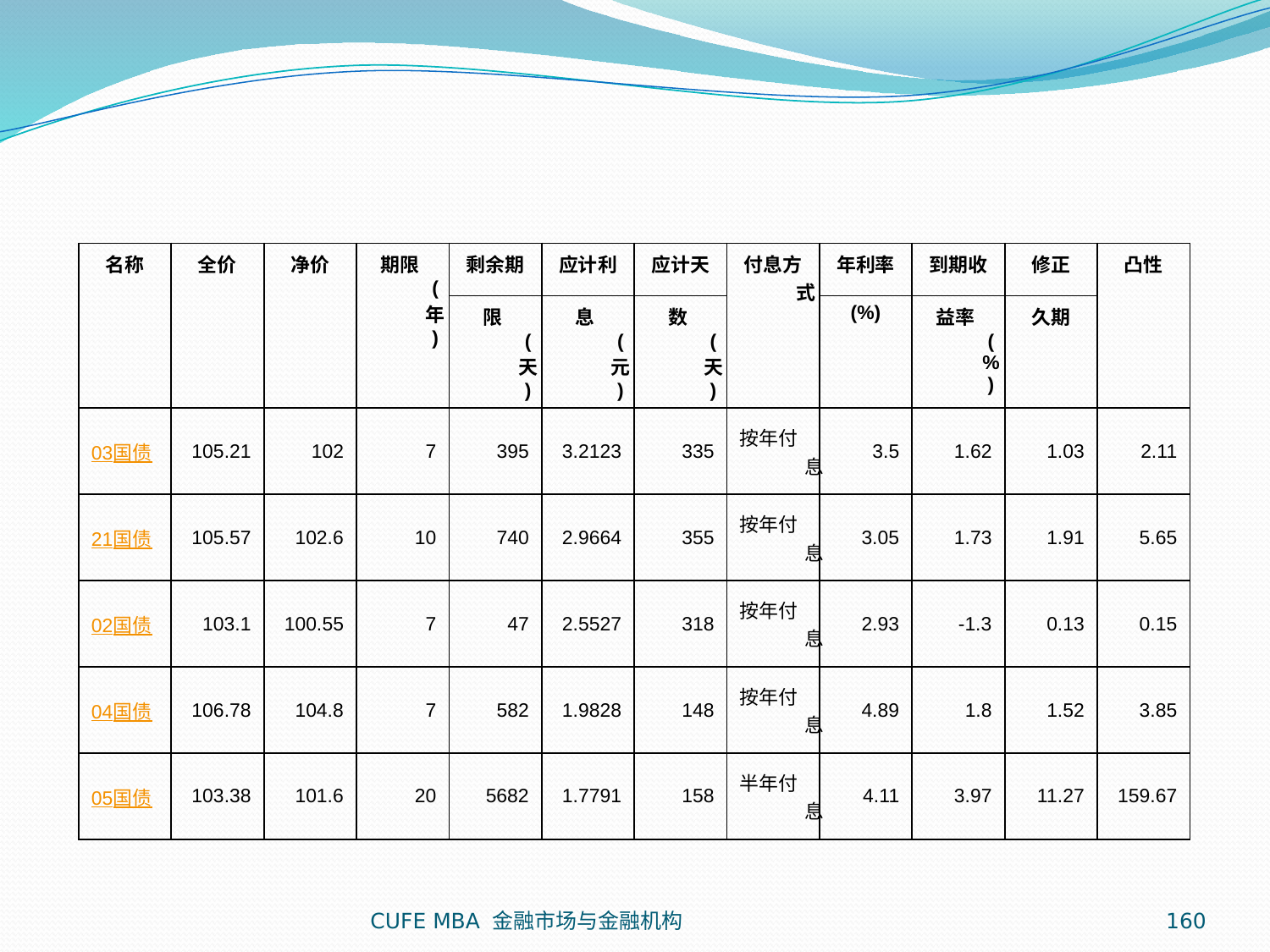

#
| 名称 | 全价 | 净价 | 期限(年) | 剩余期 | 应计利 | 应计天 | 付息方式 | 年利率 | 到期收 | 修正 | 凸性 |
| --- | --- | --- | --- | --- | --- | --- | --- | --- | --- | --- | --- |
|  |  |  |  | 限(天) | 息(元) | 数(天) |  | (%) | 益率(%) | 久期 |  |
| 03国债 | 105.21 | 102 | 7 | 395 | 3.2123 | 335 | 按年付息 | 3.5 | 1.62 | 1.03 | 2.11 |
| 21国债 | 105.57 | 102.6 | 10 | 740 | 2.9664 | 355 | 按年付息 | 3.05 | 1.73 | 1.91 | 5.65 |
| 02国债 | 103.1 | 100.55 | 7 | 47 | 2.5527 | 318 | 按年付息 | 2.93 | -1.3 | 0.13 | 0.15 |
| 04国债 | 106.78 | 104.8 | 7 | 582 | 1.9828 | 148 | 按年付息 | 4.89 | 1.8 | 1.52 | 3.85 |
| 05国债 | 103.38 | 101.6 | 20 | 5682 | 1.7791 | 158 | 半年付息 | 4.11 | 3.97 | 11.27 | 159.67 |
CUFE MBA 金融市场与金融机构
160